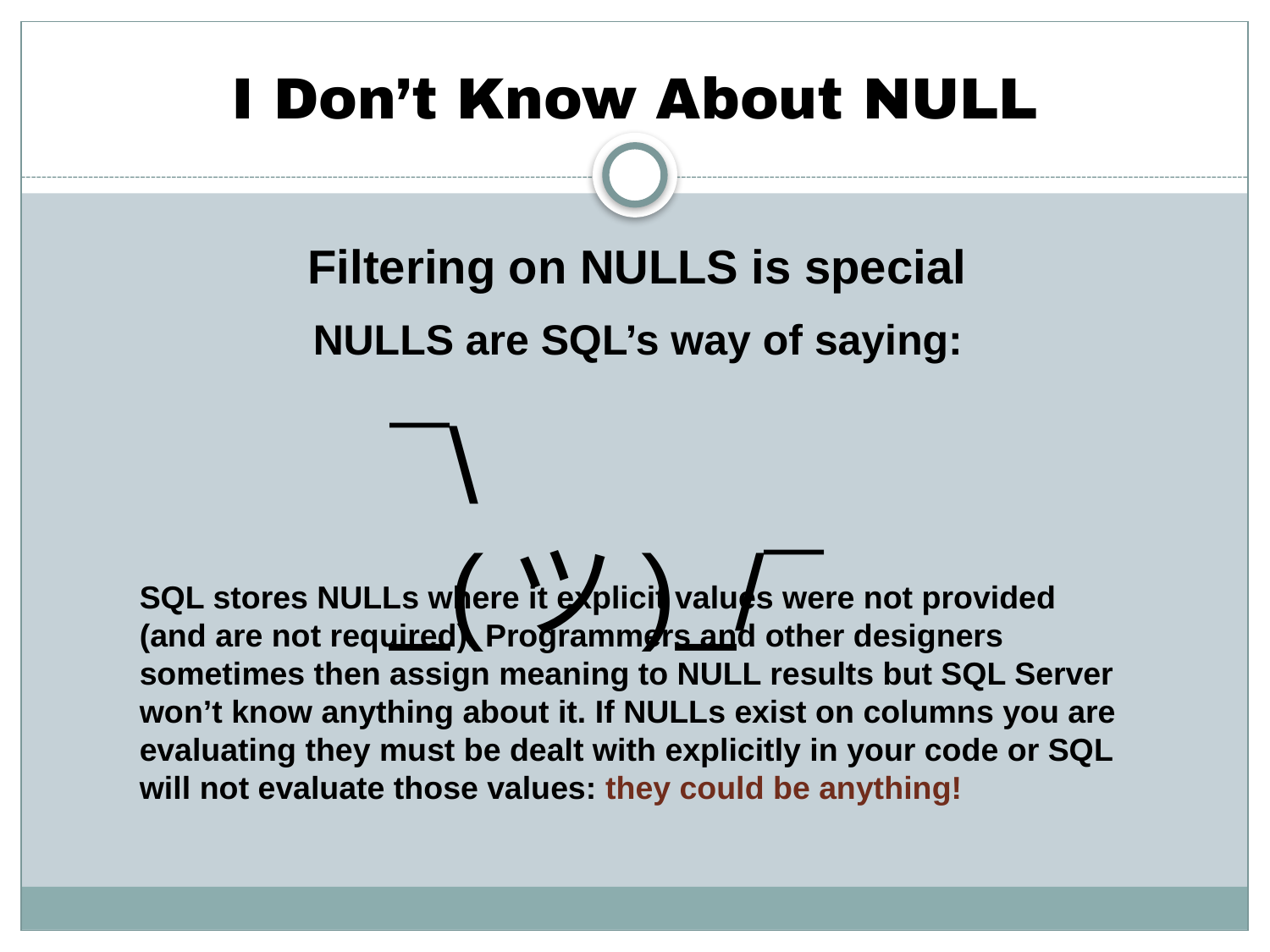

# I Don’t Know About NULL
Filtering on NULLS is special
NULLS are SQL’s way of saying:
¯\_(ツ)_/¯
SQL stores NULLs where it explicit values were not provided (and are not required). Programmers and other designers sometimes then assign meaning to NULL results but SQL Server won’t know anything about it. If NULLs exist on columns you are evaluating they must be dealt with explicitly in your code or SQL will not evaluate those values: they could be anything!